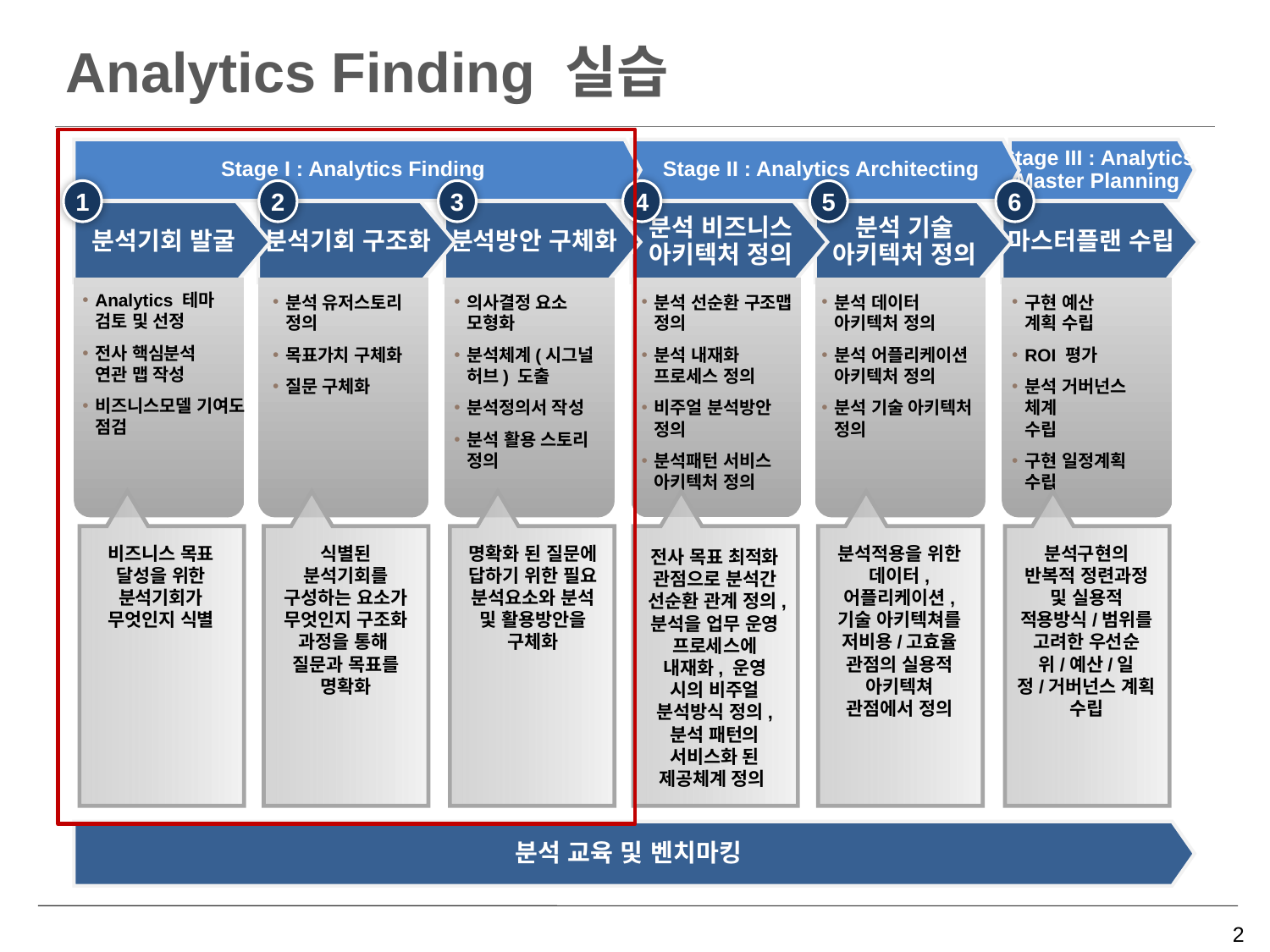

# Analytics Finding 실습

Stage I : Analytics Finding
Stage II : Analytics Architecting
Stage III : Analytics
Master Planning

1
2
3
4
5
6
분석기회 발굴
분석기회 구조화
분석방안 구체화
분석 비즈니스
아키텍처 정의
분석 기술
아키텍처 정의
마스터플랜 수립

Analytics 테마 검토 및 선정
전사 핵심분석
연관 맵 작성
비즈니스모델 기여도 점검
의사결정 요소
모형화
분석체계(시그널
허브) 도출
분석정의서 작성
분석 활용 스토리
정의

분석 유저스토리
정의
목표가치 구체화
질문 구체화
분석 선순환 구조맵
정의
분석 내재화
프로세스 정의
비주얼 분석방안 정의
분석패턴 서비스
아키텍처 정의
분석 데이터
아키텍처 정의
분석 어플리케이션
아키텍처 정의
분석 기술 아키텍처
정의
구현 예산
계획 수립
ROI 평가
분석 거버넌스 체계
수립
구현 일정계획 수립

명확화 된 질문에 답하기 위한 필요 분석요소와 분석 및 활용방안을
구체화
비즈니스 목표
달성을 위한 분석기회가 무엇인지 식별
분석적용을 위한
데이터, 어플리케이션, 기술 아키텍쳐를 저비용/고효율 관점의 실용적 아키텍쳐 관점에서 정의
분석구현의 반복적 정련과정 및 실용적 적용방식/범위를 고려한 우선순위/예산/일정/거버넌스 계획 수립
식별된 분석기회를 구성하는 요소가 무엇인지 구조화 과정을 통해
질문과 목표를
명확화
전사 목표 최적화 관점으로 분석간 선순환 관계 정의,
분석을 업무 운영 프로세스에 내재화, 운영 시의 비주얼 분석방식 정의, 분석 패턴의 서비스화 된 제공체계 정의
분석 교육 및 벤치마킹